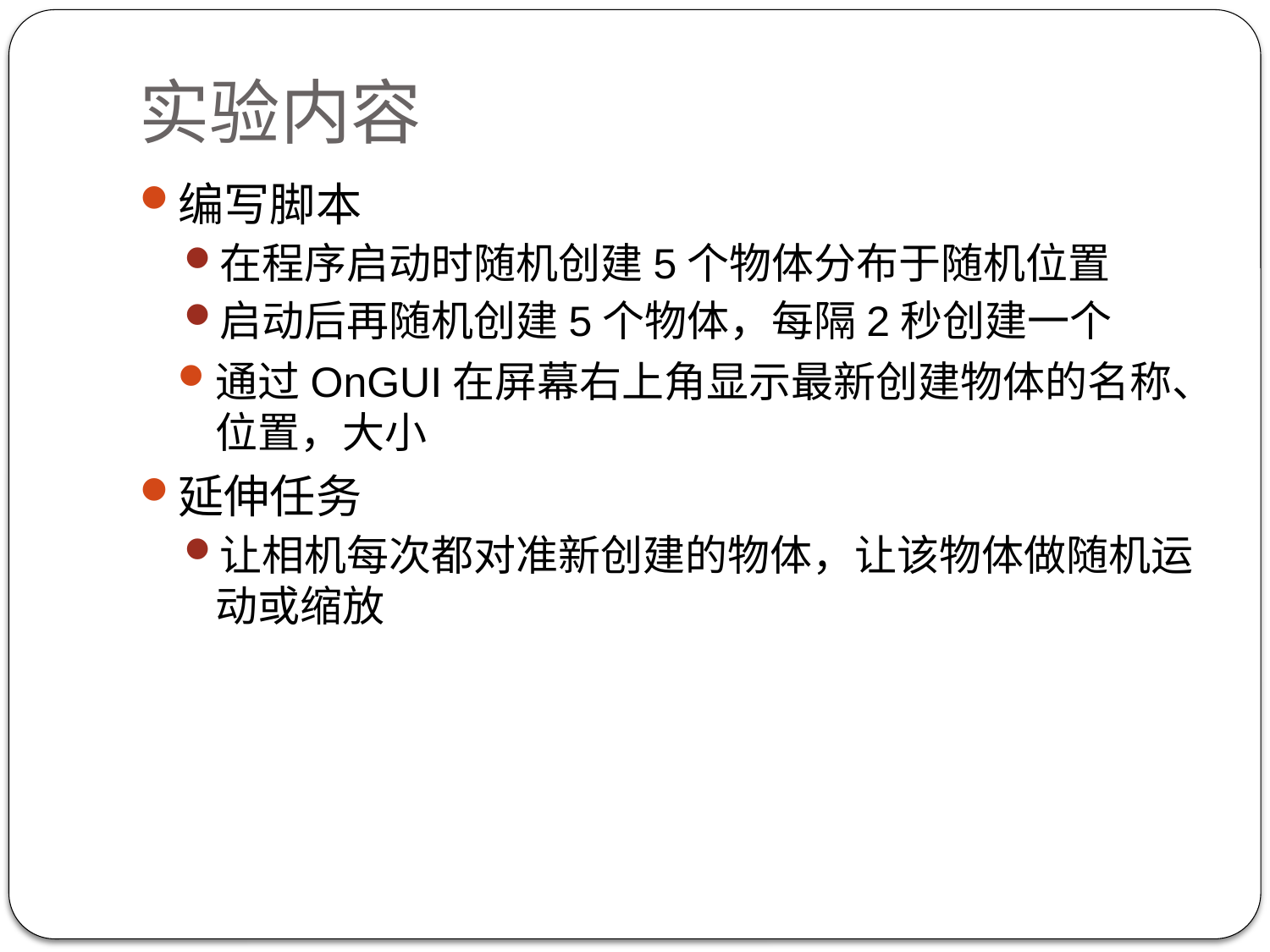

# 实验内容
编写脚本
在程序启动时随机创建5个物体分布于随机位置
启动后再随机创建5个物体，每隔2秒创建一个
通过OnGUI在屏幕右上角显示最新创建物体的名称、位置，大小
延伸任务
让相机每次都对准新创建的物体，让该物体做随机运动或缩放